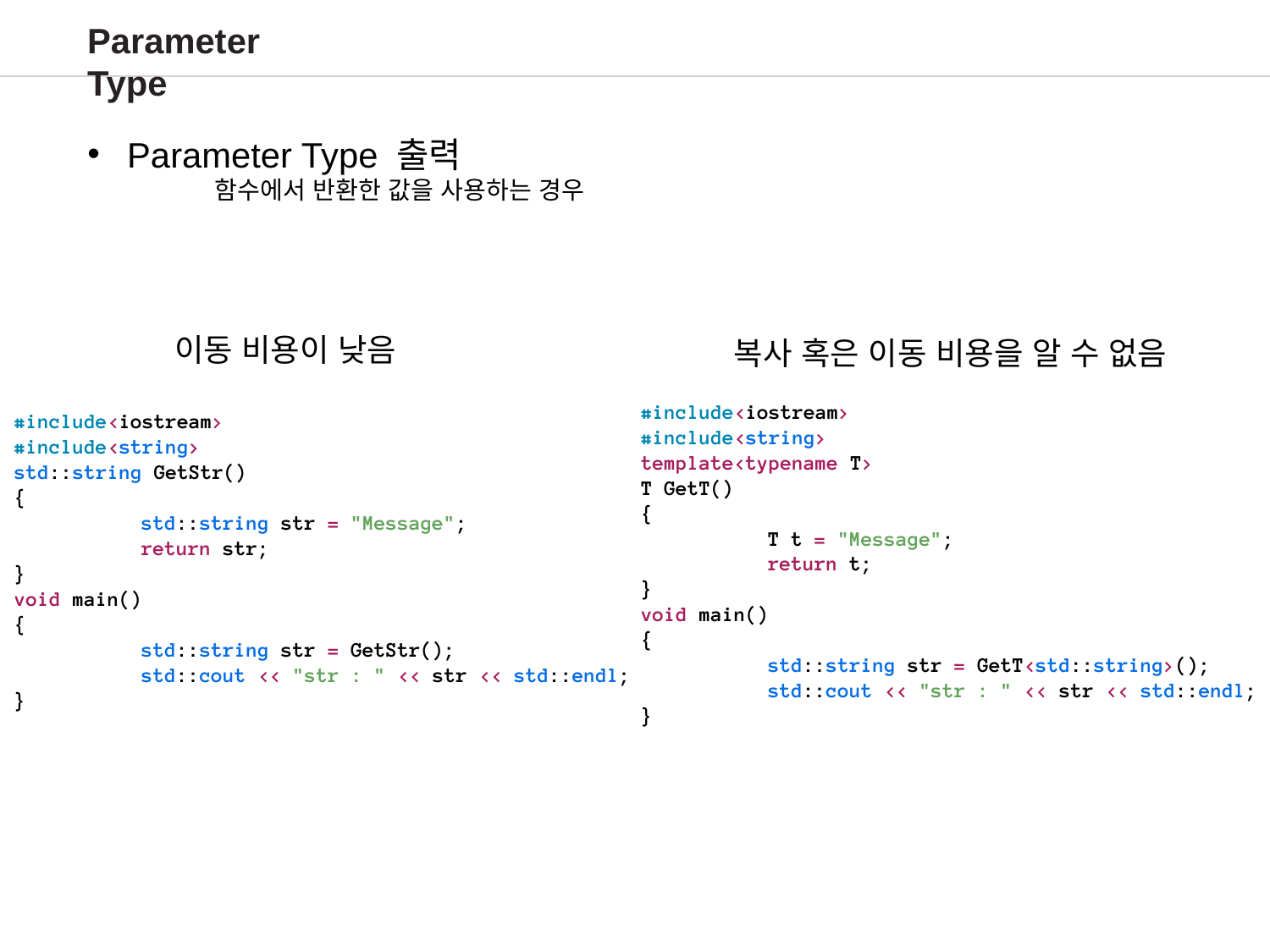

Parameter Type
Parameter Type 출력
	함수에서 반환한 값을 사용하는 경우
이동 비용이 낮음
복사 혹은 이동 비용을 알 수 없음
#include<iostream>
#include<string>
template<typename T>
T GetT()
{
	T t = "Message";
	return t;
}
void main()
{
	std::string str = GetT<std::string>();
	std::cout << "str : " << str << std::endl;
}
#include<iostream>
#include<string>
std::string GetStr()
{
	std::string str = "Message";
	return str;
}
void main()
{
	std::string str = GetStr();
	std::cout << "str : " << str << std::endl;
}